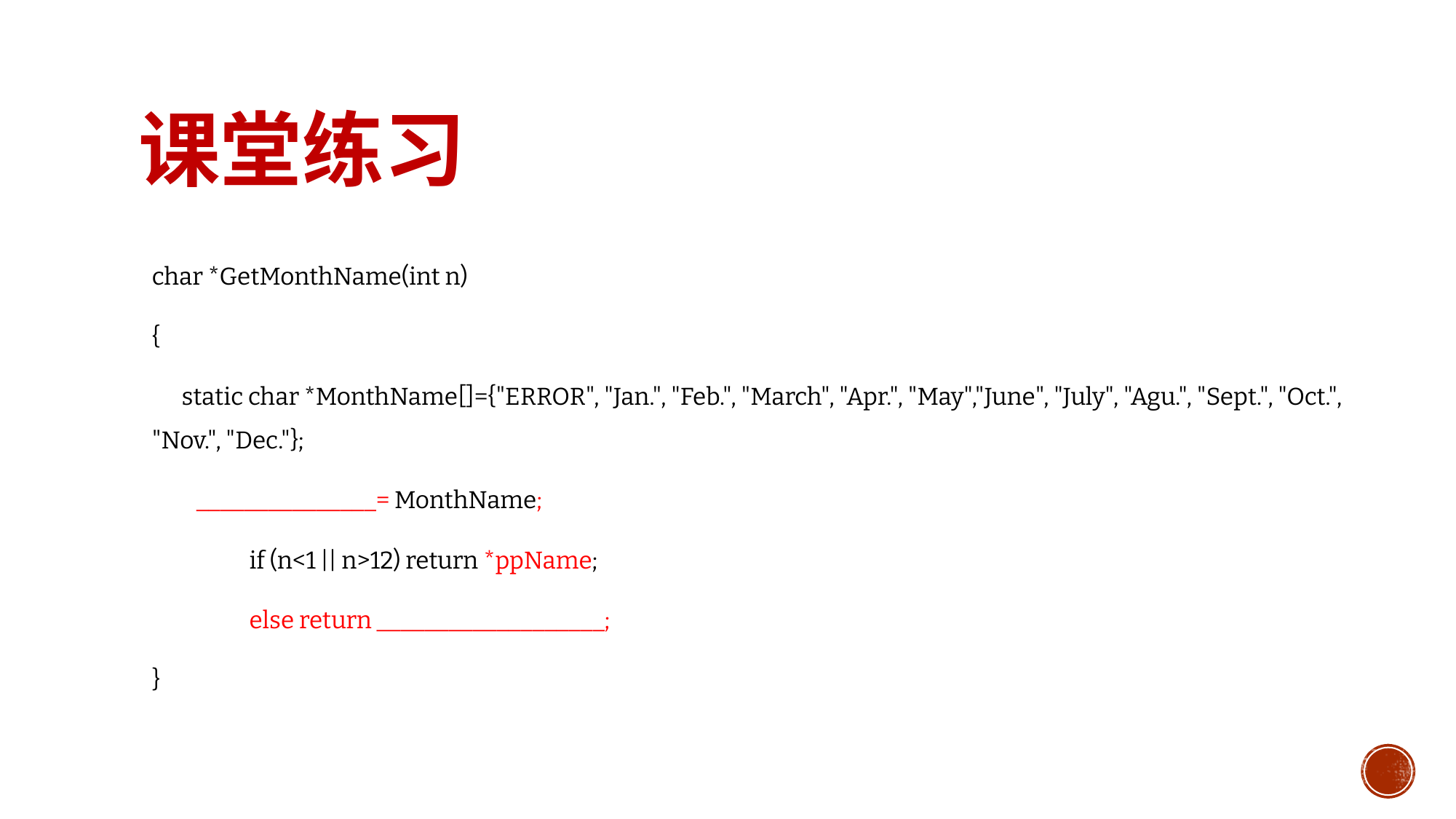

# 课堂练习
char *GetMonthName(int n)
{
      static char *MonthName[]={"ERROR", "Jan.", "Feb.", "March", "Apr.", "May","June", "July", "Agu.", "Sept.", "Oct.", "Nov.", "Dec."};
         _______________= MonthName;
	if (n<1 || n>12) return *ppName;
	else return ___________________;
}